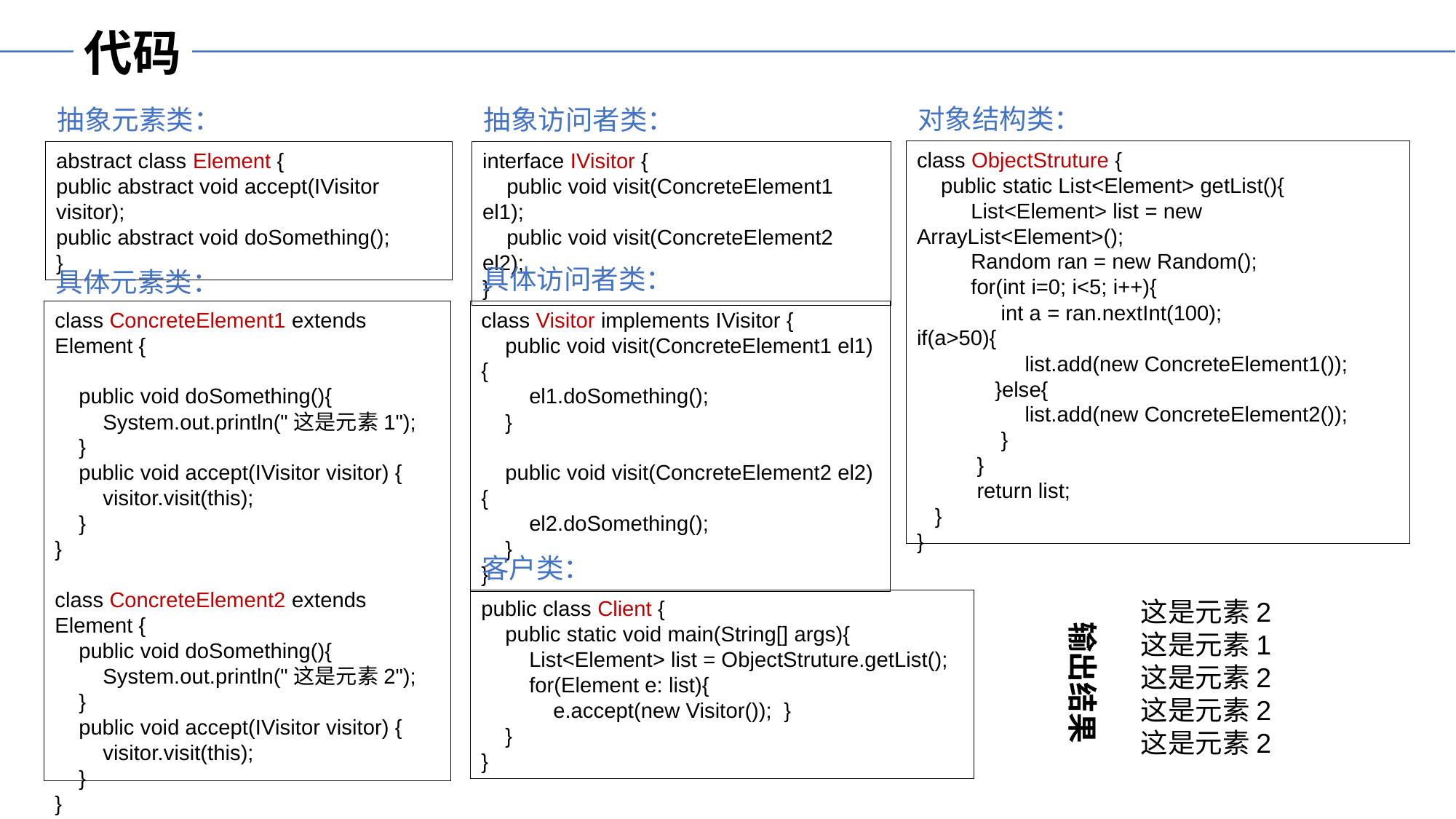

代码
对象结构类：
抽象元素类：
抽象访问者类：
class ObjectStruture {
    public static List<Element> getList(){
         List<Element> list = new ArrayList<Element>();
         Random ran = new Random();
         for(int i=0; i<5; i++){
              int a = ran.nextInt(100);              	if(a>50){
                  list.add(new ConcreteElement1());
             }else{
                  list.add(new ConcreteElement2());
              }
          }
          return list;
   }
}
abstract class Element {
public abstract void accept(IVisitor visitor);
public abstract void doSomething();
}
interface IVisitor {
    public void visit(ConcreteElement1 el1);
    public void visit(ConcreteElement2 el2);
}
具体访问者类：
具体元素类：
class ConcreteElement1 extends Element {

    public void doSomething(){
        System.out.println("这是元素1");
    }
    public void accept(IVisitor visitor) {
        visitor.visit(this);
    }
}

class ConcreteElement2 extends Element {
    public void doSomething(){
        System.out.println("这是元素2");
    }
    public void accept(IVisitor visitor) {
        visitor.visit(this);
    }
}
class Visitor implements IVisitor {
    public void visit(ConcreteElement1 el1) {
        el1.doSomething();
    }

    public void visit(ConcreteElement2 el2) {
        el2.doSomething();
    }
}
客户类：
这是元素2
这是元素1
这是元素2
这是元素2
这是元素2
输出结果
public class Client {
    public static void main(String[] args){
        List<Element> list = ObjectStruture.getList();
        for(Element e: list){
            e.accept(new Visitor());  }
    }
}